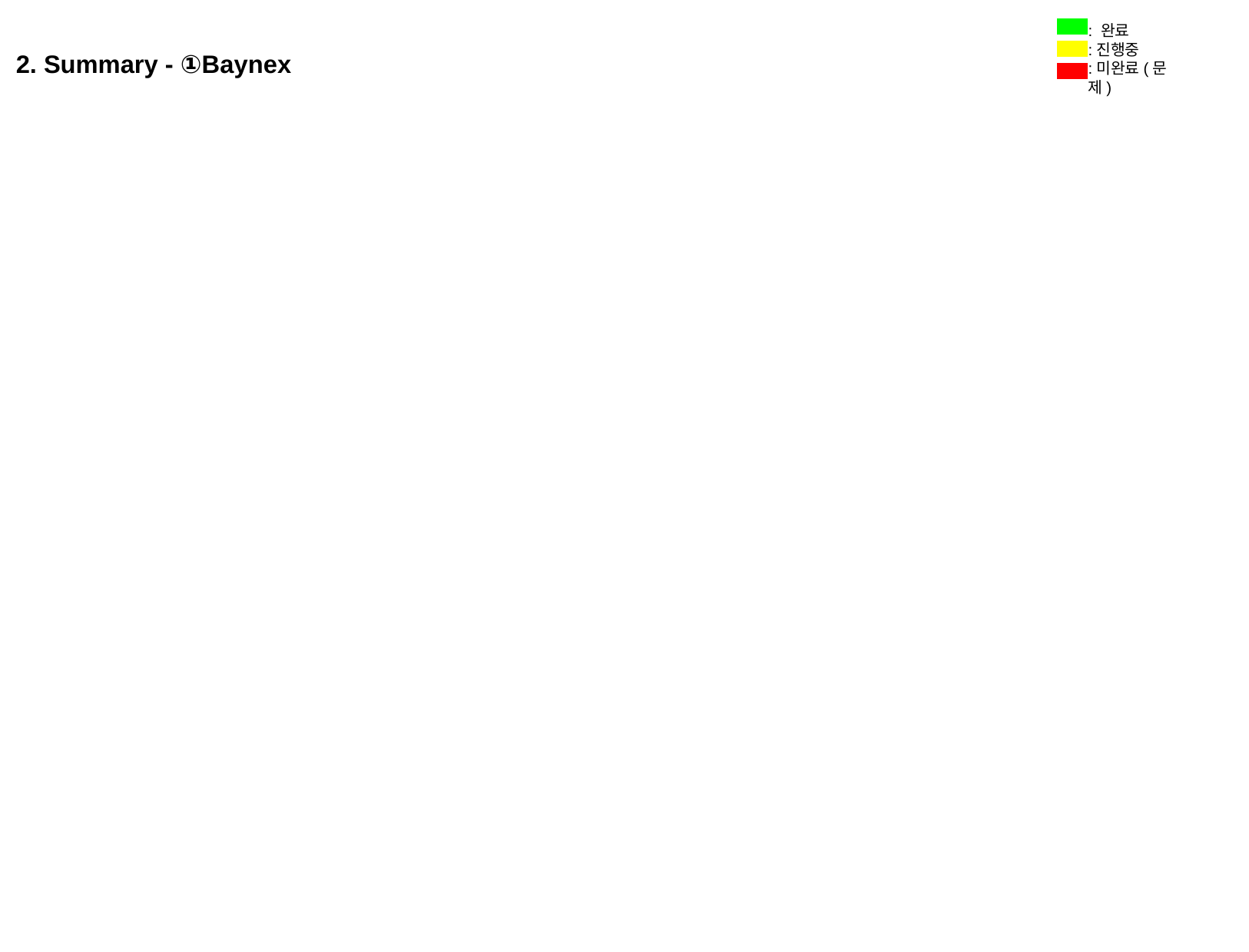

: 완료
:진행중
:미완료(문제)

2. Summary - ①Baynex